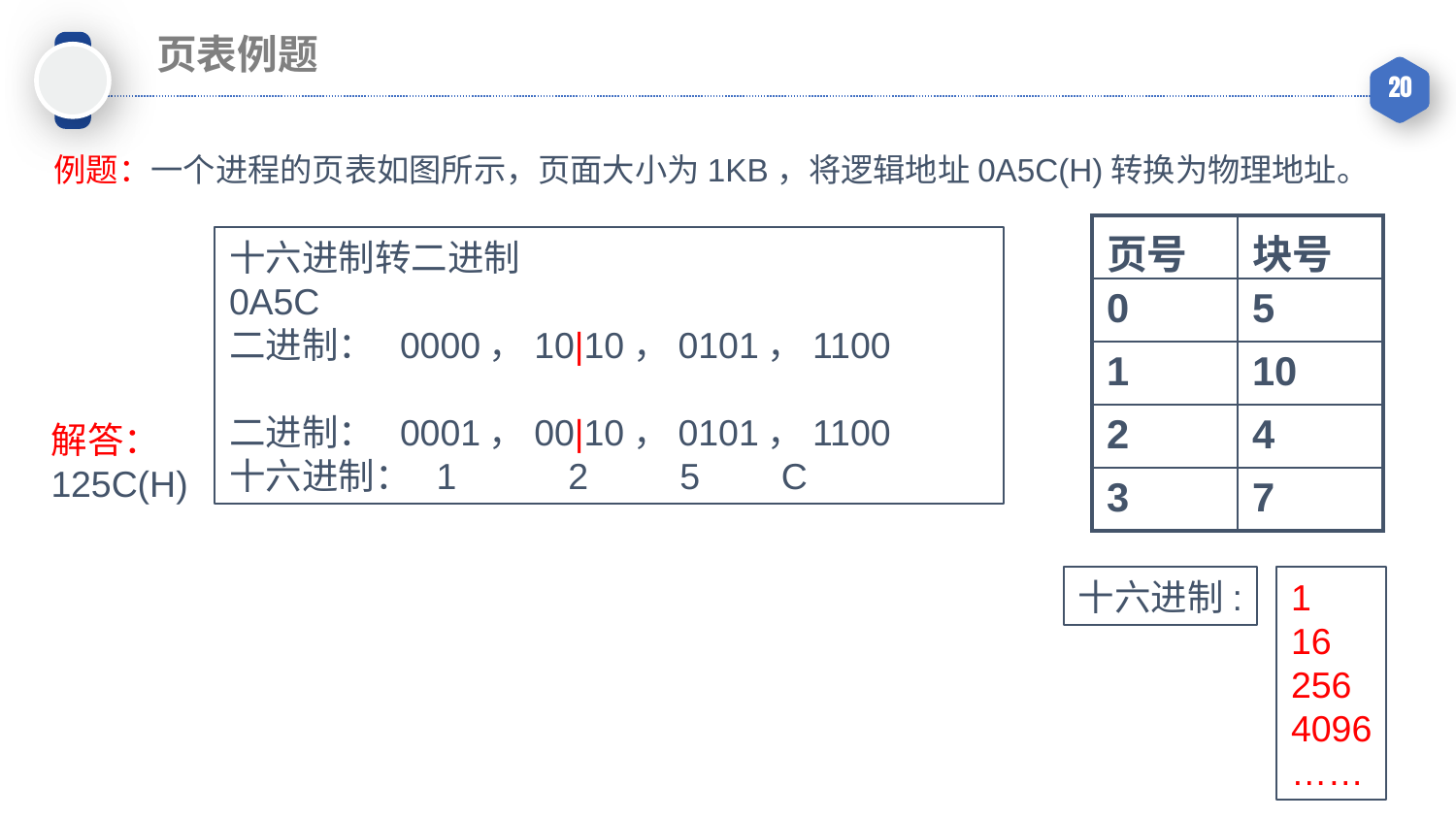

页表例题
例题：一个进程的页表如图所示，页面大小为1KB，将逻辑地址0A5C(H)转换为物理地址。
| 页号 | 块号 |
| --- | --- |
| 0 | 5 |
| 1 | 10 |
| 2 | 4 |
| 3 | 7 |
十六进制转二进制
0A5C
二进制：  0000，10|10，0101，1100

二进制：  0001，00|10，0101，1100
十六进制：  1           2         5        C
解答：
125C(H)
十六进制:
1
16
256
4096
……